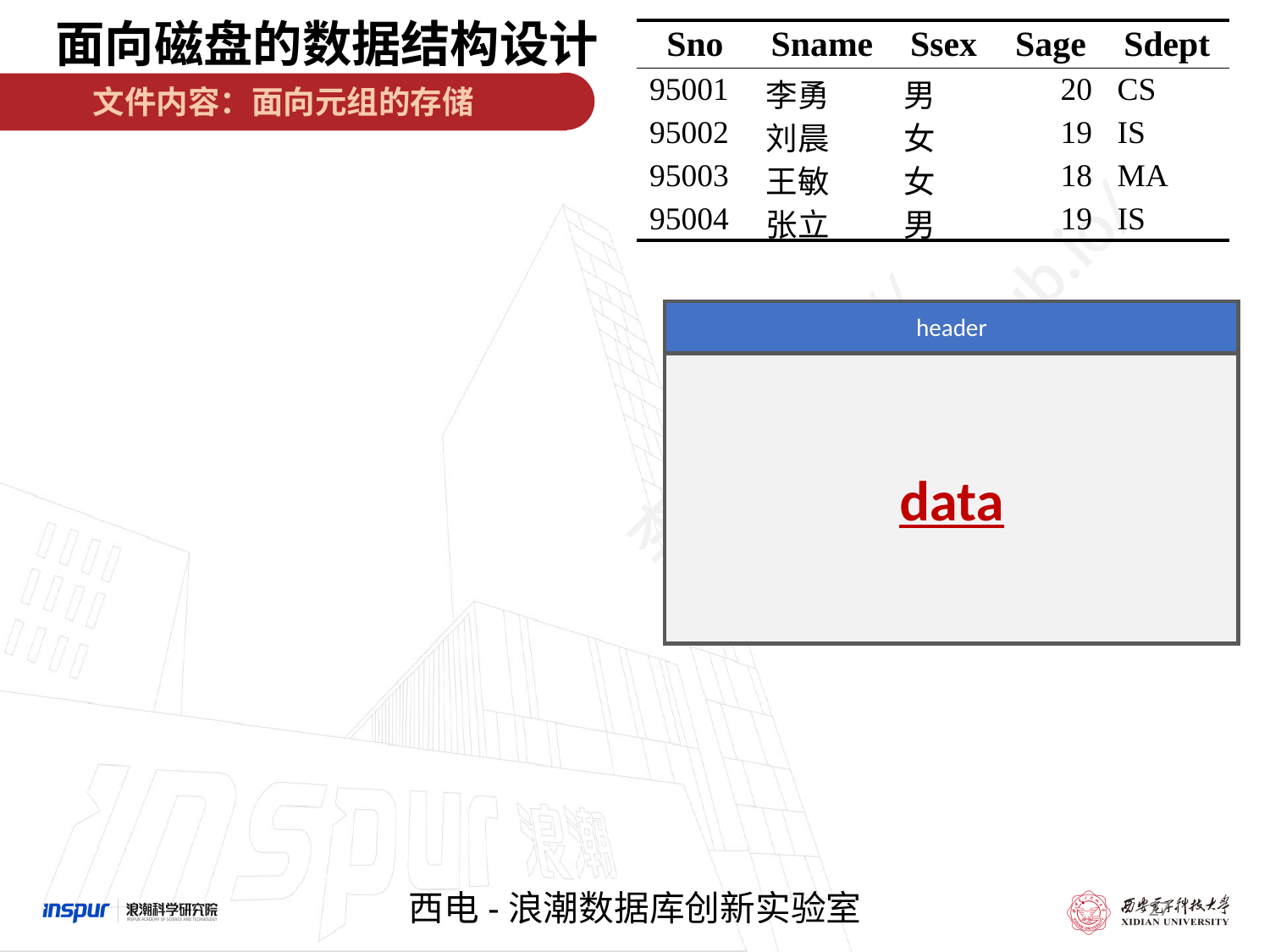

面向磁盘的数据结构设计
| Sno | Sname | Ssex | Sage | Sdept |
| --- | --- | --- | --- | --- |
| 95001 | 李勇 | 男 | 20 | CS |
| 95002 | 刘晨 | 女 | 19 | IS |
| 95003 | 王敏 | 女 | 18 | MA |
| 95004 | 张立 | 男 | 19 | IS |

文件内容：面向元组的存储

header
data
27